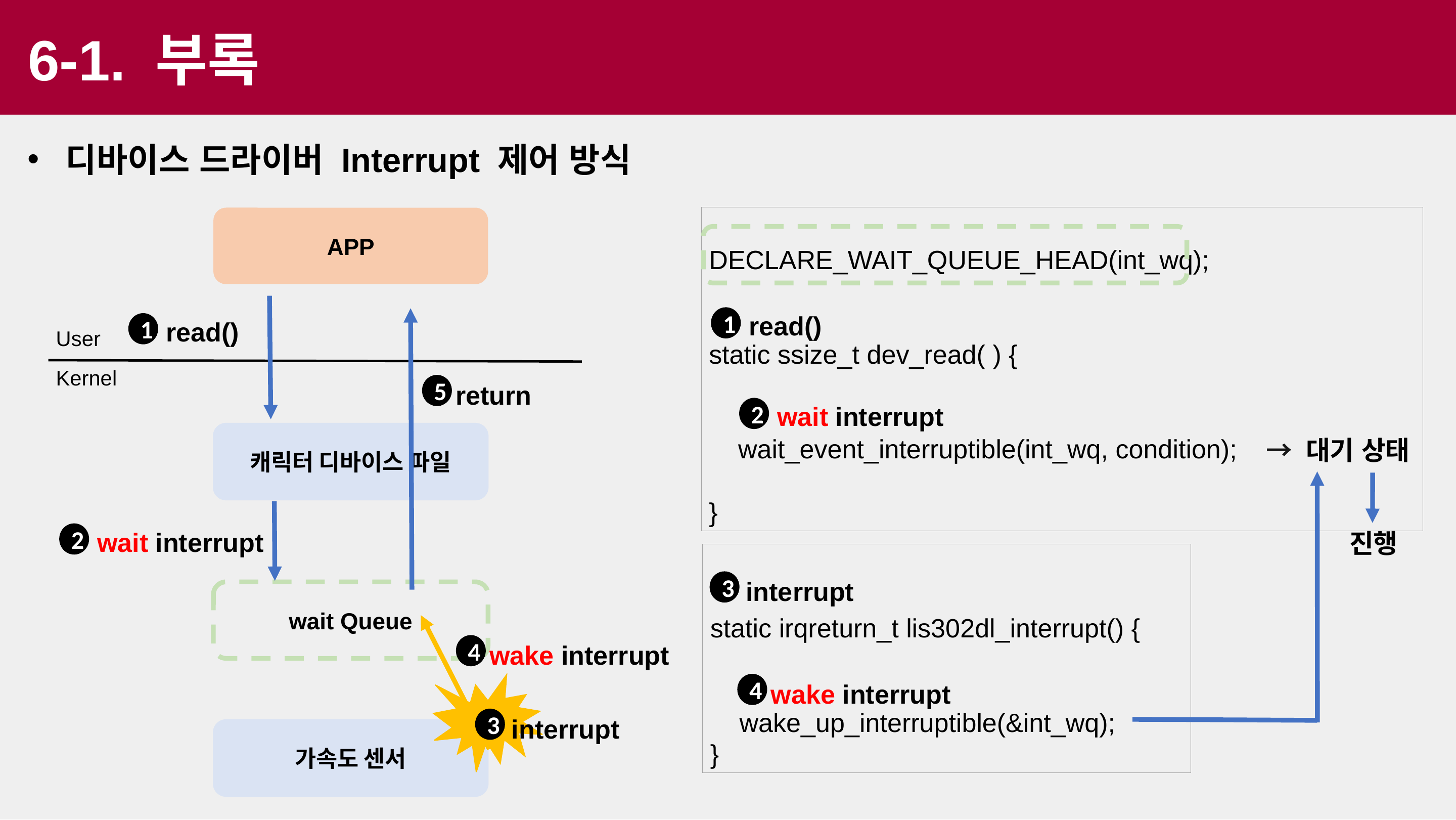

6-1. 부록
디바이스 드라이버 Interrupt 제어 방식

DECLARE_WAIT_QUEUE_HEAD(int_wq);

static ssize_t dev_read( ) {

    wait_event_interruptible(int_wq, condition);

}
APP

 read()
1
 read()
1
User
Kernel
 return
5
 wait interrupt
2
캐릭터 디바이스 파일
→ 대기 상태
 wait interrupt
2
진행

static irqreturn_t lis302dl_interrupt() {

    wake_up_interruptible(&int_wq);
}
 interrupt
3
wait Queue
 wake interrupt
4
 wake interrupt
4

 interrupt
3
가속도 센서